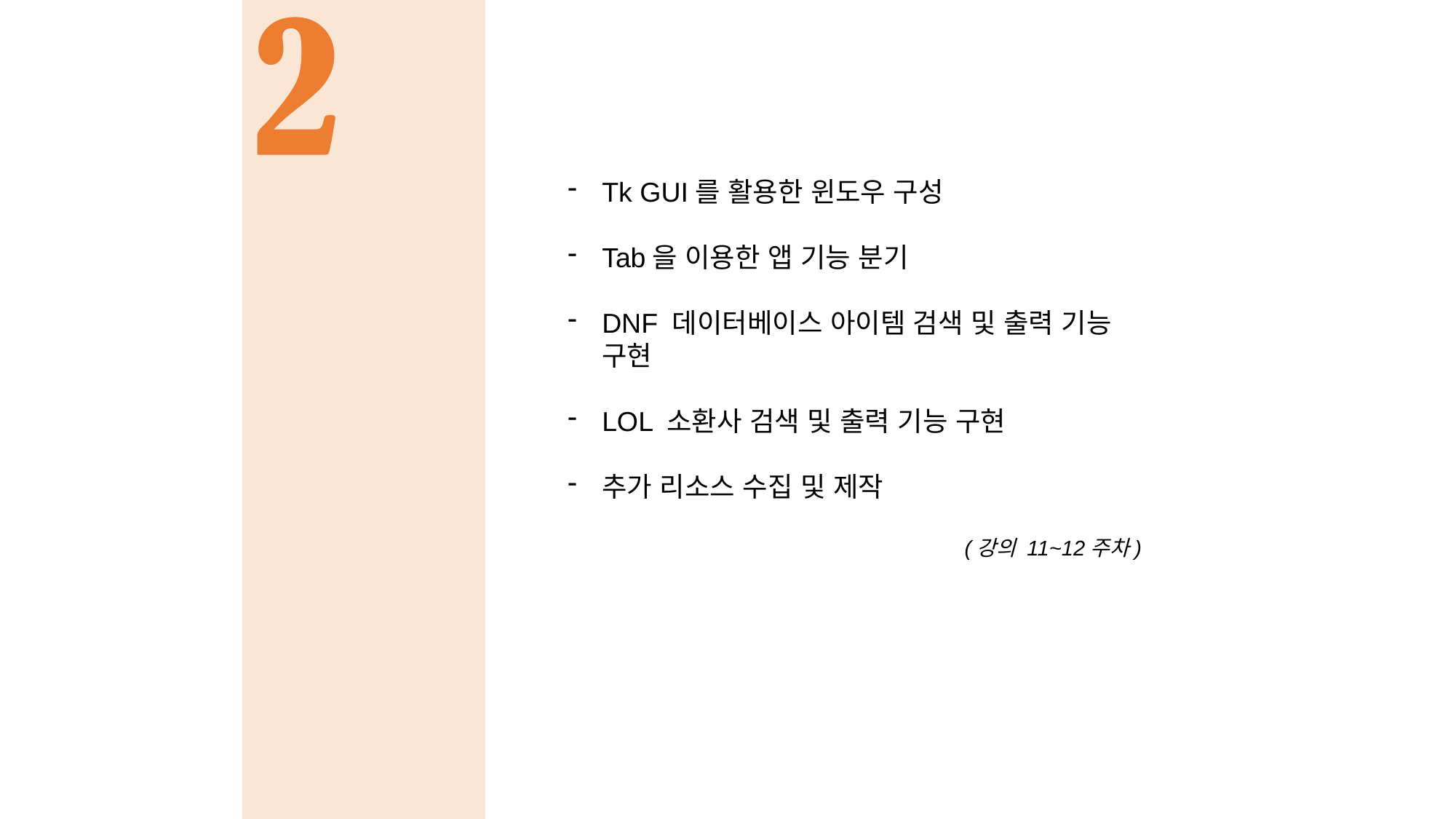

Tk GUI를 활용한 윈도우 구성

Tab을 이용한 앱 기능 분기

DNF 데이터베이스 아이템 검색 및 출력 기능 구현

LOL 소환사 검색 및 출력 기능 구현

추가 리소스 수집 및 제작

(강의 11~12주차)